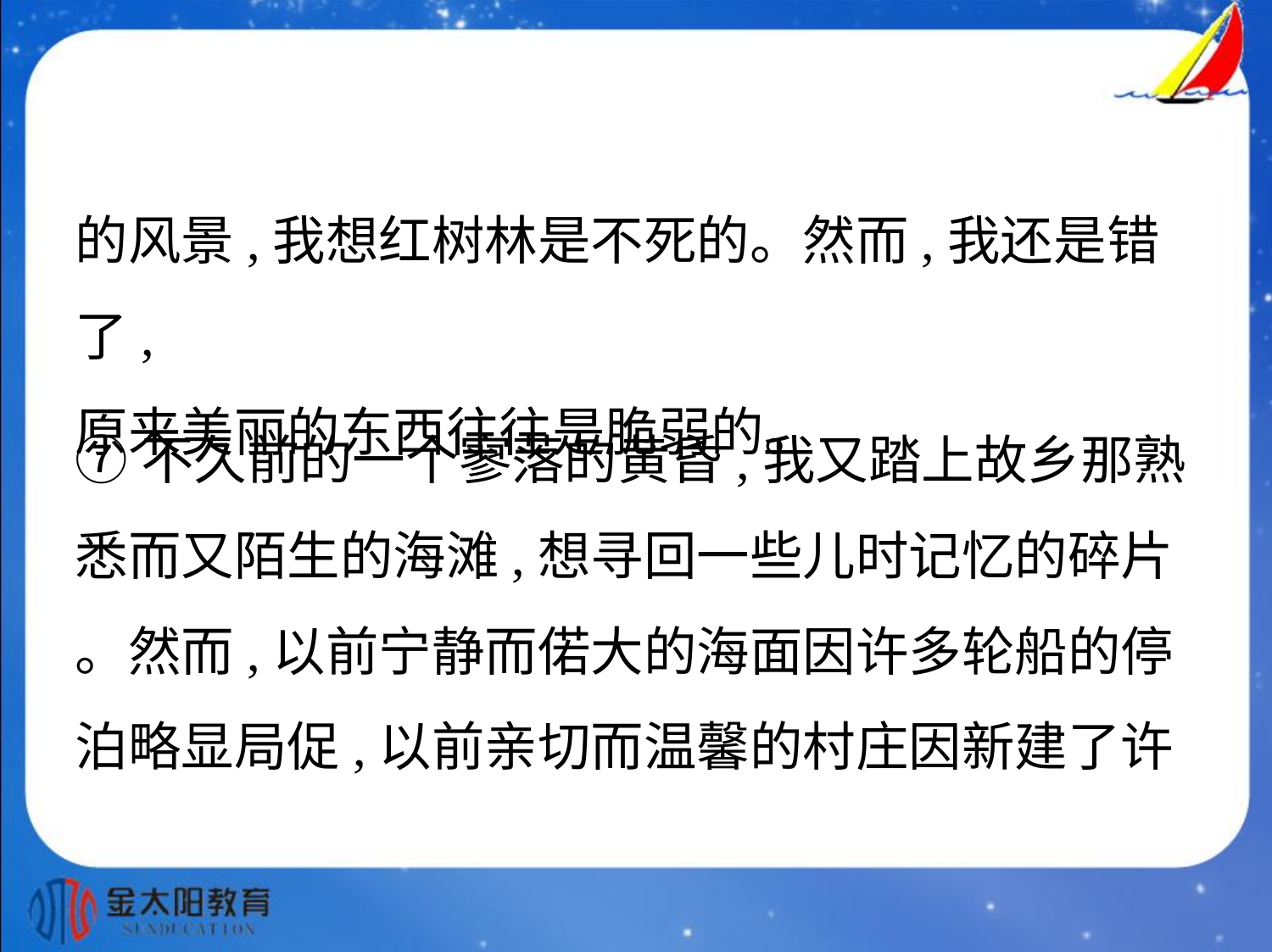

的风景,我想红树林是不死的。然而,我还是错了,
原来美丽的东西往往是脆弱的。
⑦不久前的一个寥落的黄昏,我又踏上故乡那熟
悉而又陌生的海滩,想寻回一些儿时记忆的碎片
。然而,以前宁静而偌大的海面因许多轮船的停
泊略显局促,以前亲切而温馨的村庄因新建了许